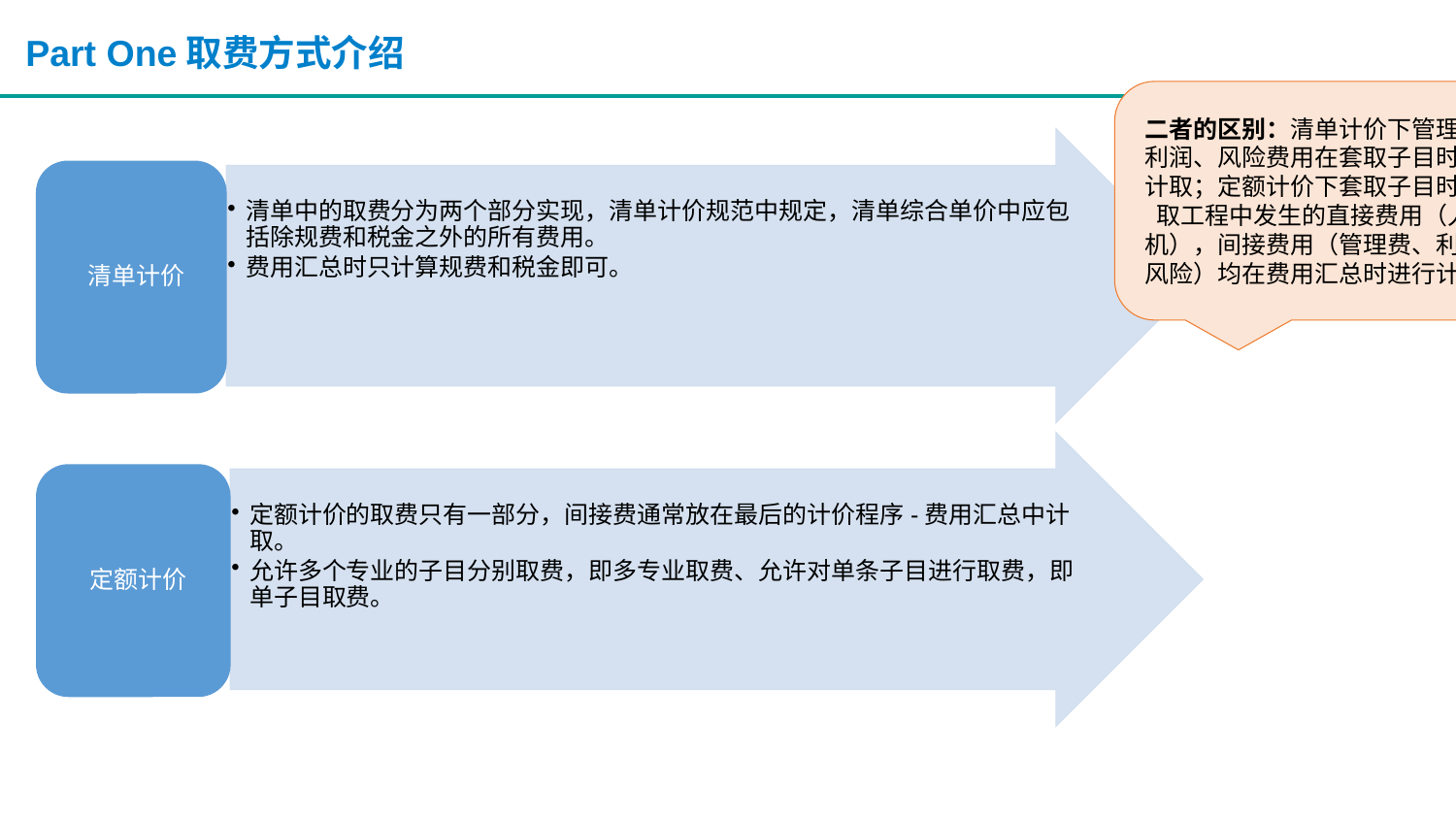

Part One取费方式介绍
二者的区别：清单计价下管理费、利润、风险费用在套取子目时进行计取；定额计价下套取子目时只计取工程中发生的直接费用（人材机），间接费用（管理费、利润、风险）均在费用汇总时进行计取。

清单中的取费分为两个部分实现，清单计价规范中规定，清单综合单价中应包括除规费和税金之外的所有费用。
费用汇总时只计算规费和税金即可。
清单计价

定额计价的取费只有一部分，间接费通常放在最后的计价程序-费用汇总中计取。
允许多个专业的子目分别取费，即多专业取费、允许对单条子目进行取费，即单子目取费。
定额计价